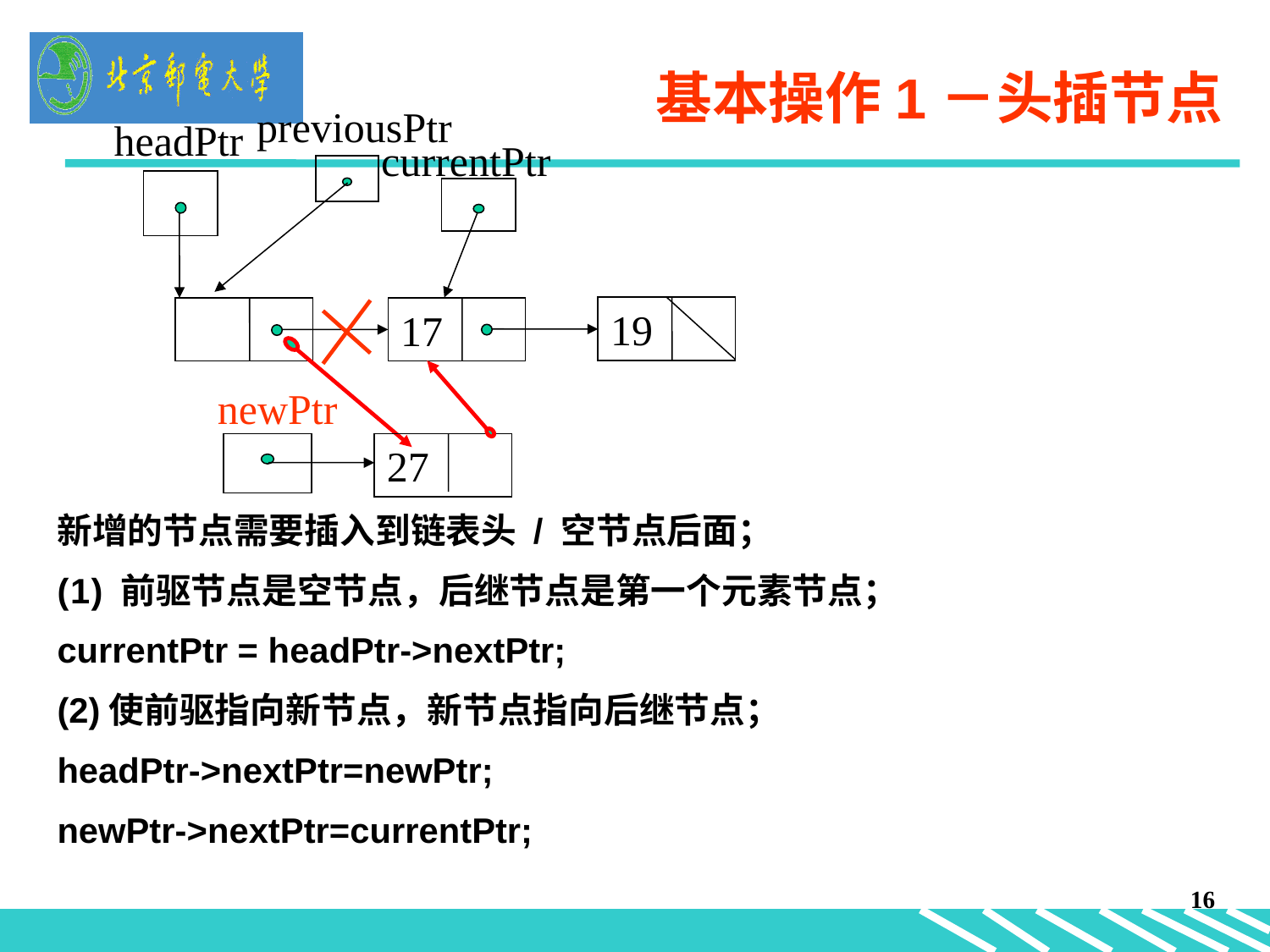

previousPtr

基本操作1－头插节点
headPtr

currentPtr

19

17

   newPtr

27

新增的节点需要插入到链表头 / 空节点后面；
前驱节点是空节点，后继节点是第一个元素节点；
currentPtr = headPtr->nextPtr;
(2)使前驱指向新节点，新节点指向后继节点；
headPtr->nextPtr=newPtr;
newPtr->nextPtr=currentPtr;
16